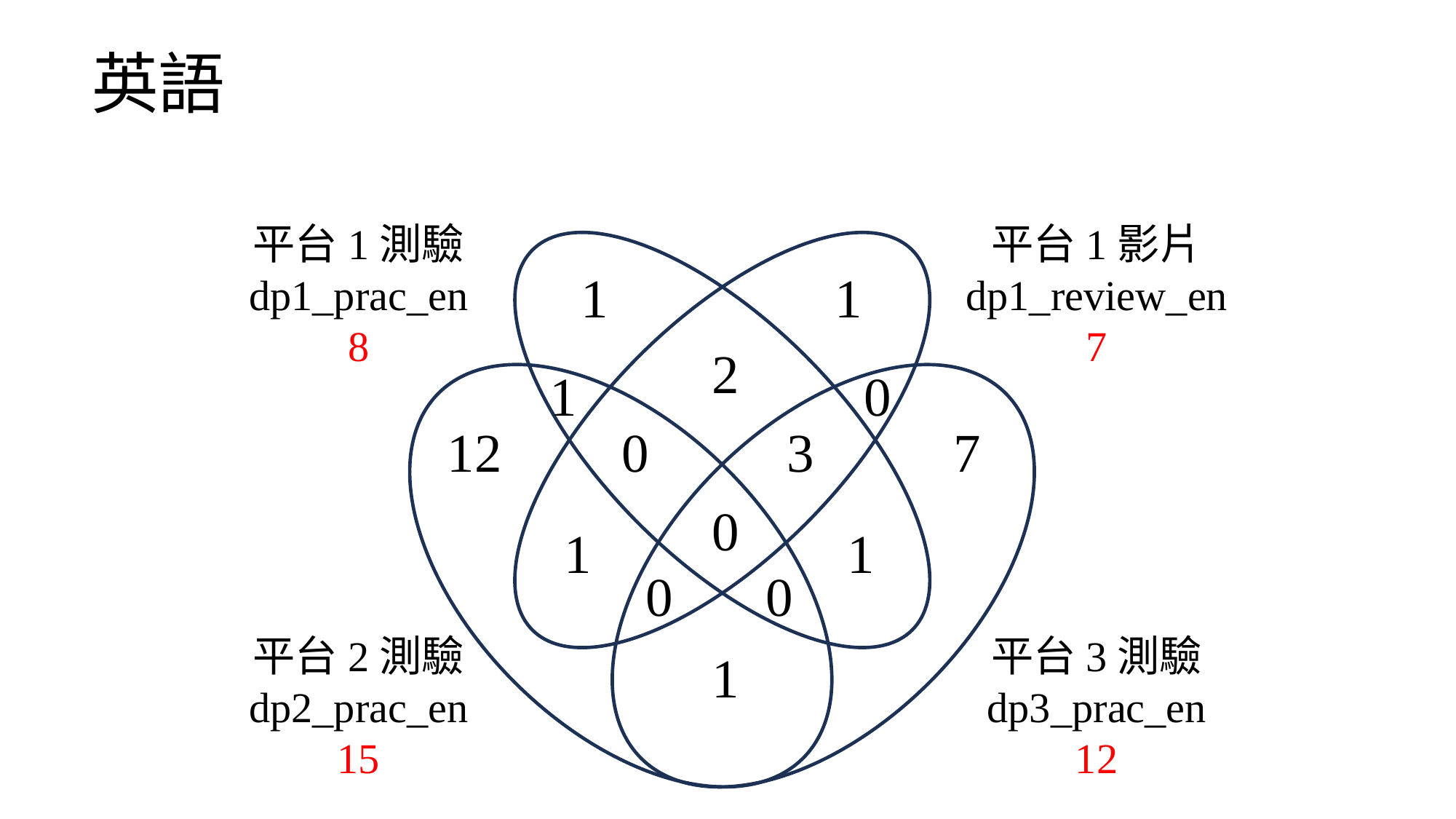

英語

平台1測驗
dp1_prac_en
8
平台1影片
dp1_review_en
7
1
1
2
1
0
12
0
3
7
0
1
1
0
0
平台2測驗
dp2_prac_en
15
平台3測驗
dp3_prac_en
12

1